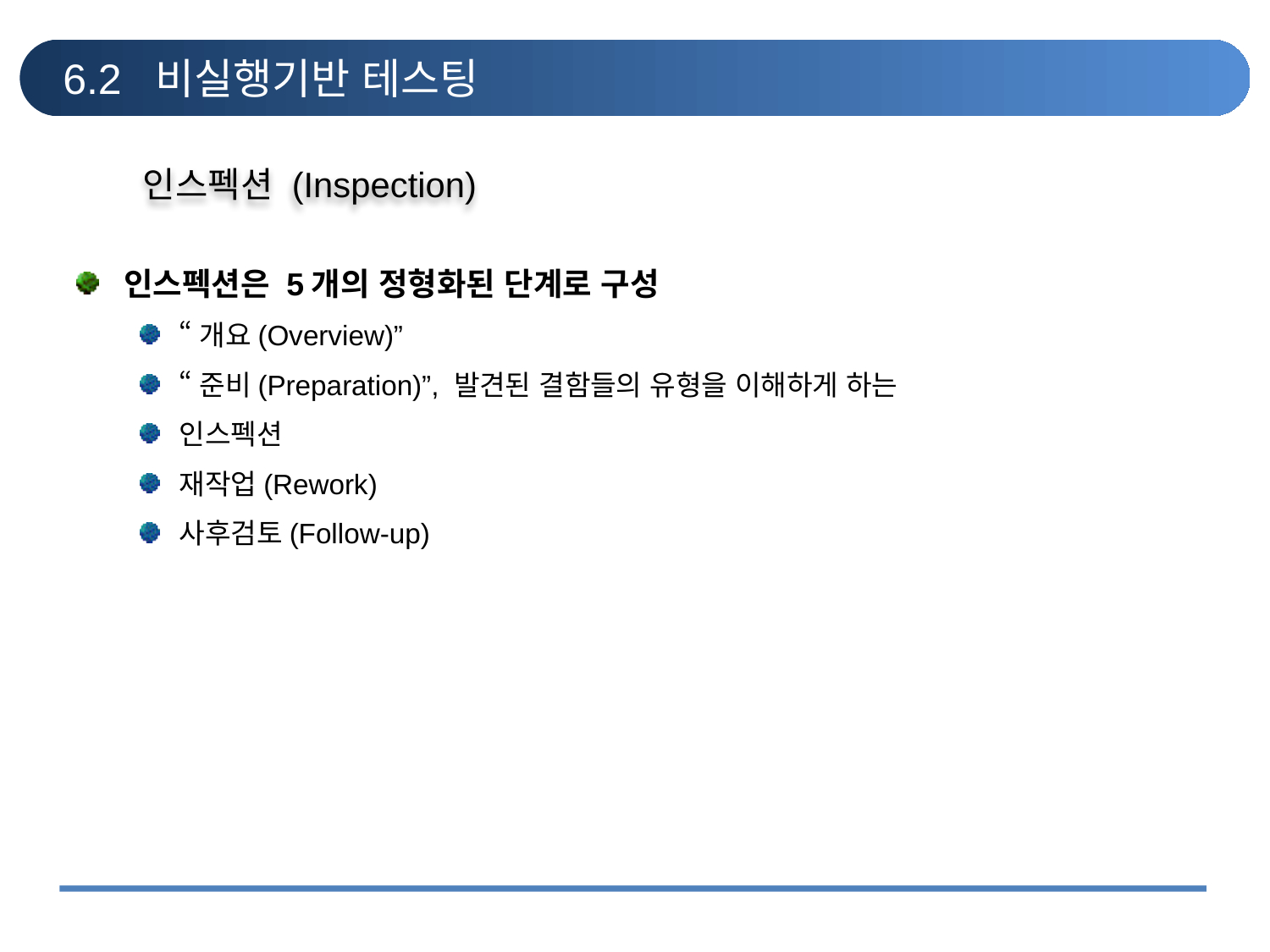

# 6.2  비실행기반 테스팅
인스펙션 (Inspection)
인스펙션은 5개의 정형화된 단계로 구성
“개요(Overview)”
“준비(Preparation)”, 발견된 결함들의 유형을 이해하게 하는
인스펙션
재작업(Rework)
사후검토(Follow-up)